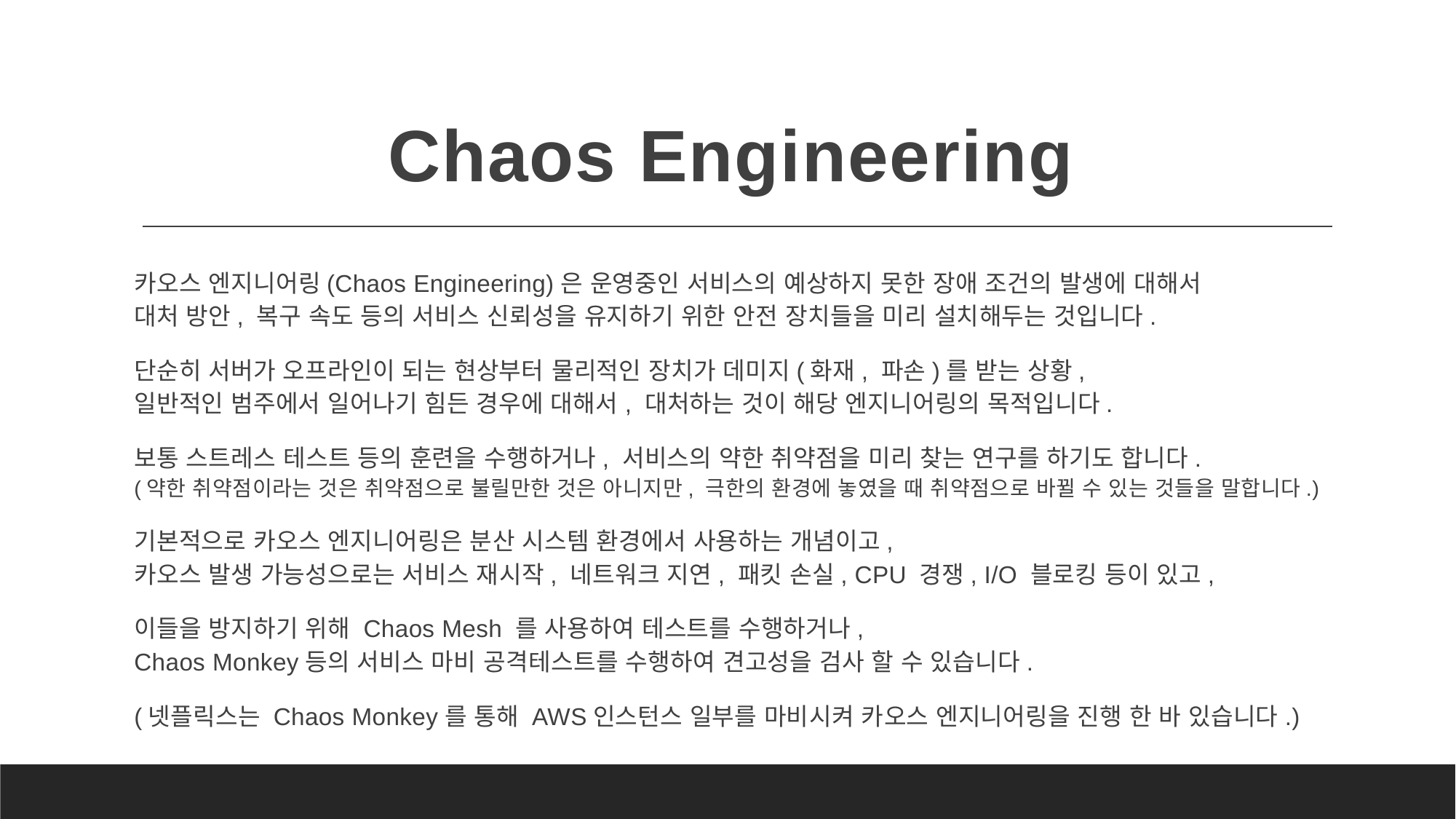

# Chaos Engineering
카오스 엔지니어링(Chaos Engineering)은 운영중인 서비스의 예상하지 못한 장애 조건의 발생에 대해서
대처 방안, 복구 속도 등의 서비스 신뢰성을 유지하기 위한 안전 장치들을 미리 설치해두는 것입니다.
단순히 서버가 오프라인이 되는 현상부터 물리적인 장치가 데미지(화재, 파손)를 받는 상황,
일반적인 범주에서 일어나기 힘든 경우에 대해서, 대처하는 것이 해당 엔지니어링의 목적입니다.
보통 스트레스 테스트 등의 훈련을 수행하거나, 서비스의 약한 취약점을 미리 찾는 연구를 하기도 합니다.
(약한 취약점이라는 것은 취약점으로 불릴만한 것은 아니지만, 극한의 환경에 놓였을 때 취약점으로 바뀔 수 있는 것들을 말합니다.)
기본적으로 카오스 엔지니어링은 분산 시스템 환경에서 사용하는 개념이고,
카오스 발생 가능성으로는 서비스 재시작, 네트워크 지연, 패킷 손실, CPU 경쟁, I/O 블로킹 등이 있고,
이들을 방지하기 위해 Chaos Mesh 를 사용하여 테스트를 수행하거나,
Chaos Monkey등의 서비스 마비 공격테스트를 수행하여 견고성을 검사 할 수 있습니다.
(넷플릭스는 Chaos Monkey를 통해 AWS인스턴스 일부를 마비시켜 카오스 엔지니어링을 진행 한 바 있습니다.)